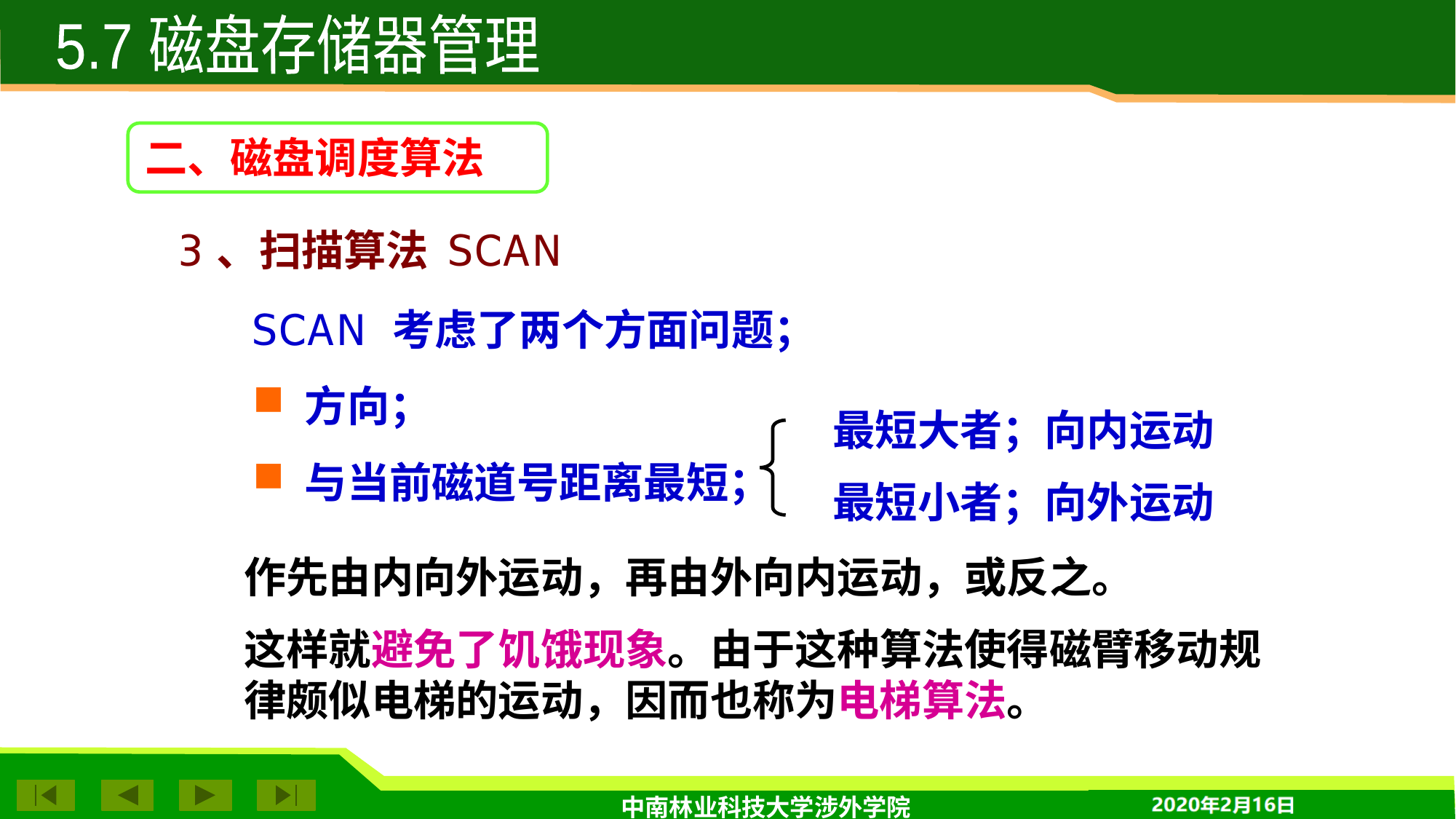

5.7 磁盘存储器管理

二、磁盘调度算法
3、扫描算法 SCAN
SCAN 考虑了两个方面问题；
 方向；
 与当前磁道号距离最短；
最短大者；向内运动
最短小者；向外运动

作先由内向外运动，再由外向内运动，或反之。
这样就避免了饥饿现象。由于这种算法使得磁臂移动规律颇似电梯的运动，因而也称为电梯算法。